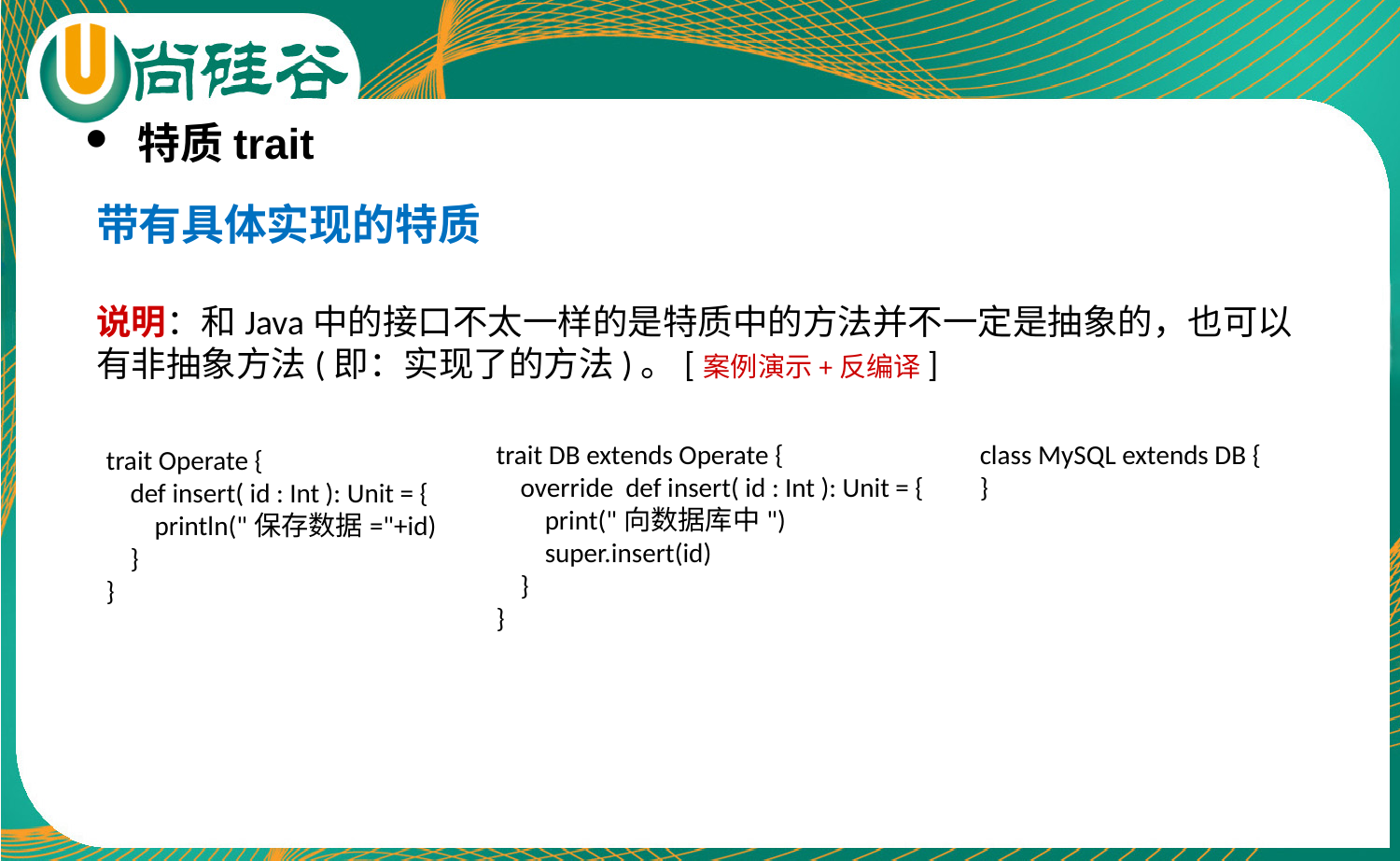

特质trait

带有具体实现的特质

说明：和Java中的接口不太一样的是特质中的方法并不一定是抽象的，也可以有非抽象方法(即：实现了的方法)。[案例演示+反编译]

trait DB extends Operate {
    override  def insert( id : Int ): Unit = {
        print("向数据库中")
        super.insert(id)
    }
}
class MySQL extends DB {
}

trait Operate {
    def insert( id : Int ): Unit = {
        println("保存数据="+id)
    }
}